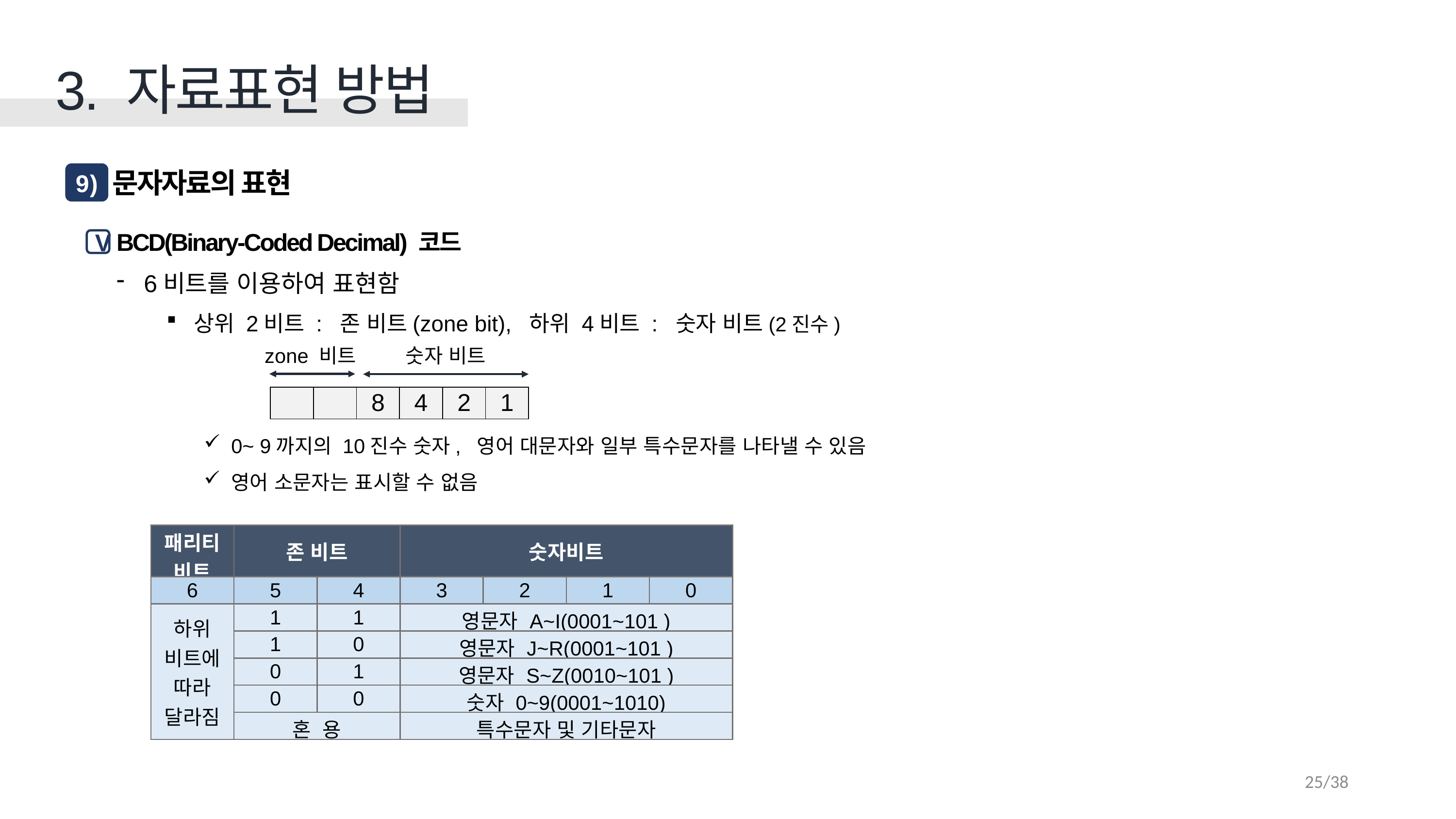

3. 자료표현 방법

문자자료의 표현
9 )
BCD(Binary-Coded Decimal) 코드

6비트를 이용하여 표현함

상위 2비트 :  존 비트(zone bit),  하위 4비트 :  숫자 비트(2진수)

0~ 9까지의 10진수 숫자,  영어 대문자와 일부 특수문자를 나타낼 수 있음

영어 소문자는 표시할 수 없음
V
zone 비트
숫자 비트
|  |  |  |  |  |  |
| --- | --- | --- | --- | --- | --- |
|  |  | 8 | 4 | 2 | 1 |
| 패리티 비트 | 존 비트 |  | 숫자비트 |  |  |  |
| --- | --- | --- | --- | --- | --- | --- |
| 6 | 5 | 4 | 3 | 2 | 1 | 0 |
| 하위 비트에 따라 달라짐 | 1 | 1 | 영문자 A~I(0001~101 ) |  |  |  |
|  | 1 | 0 | 영문자 J~R(0001~101 ) |  |  |  |
|  | 0 | 1 | 영문자 S~Z(0010~101 ) |  |  |  |
|  | 0 | 0 | 숫자 0~9(0001~1010) |  |  |  |
|  | 혼 용 |  | 특수문자 및 기타문자 |  |  |  |
25/38